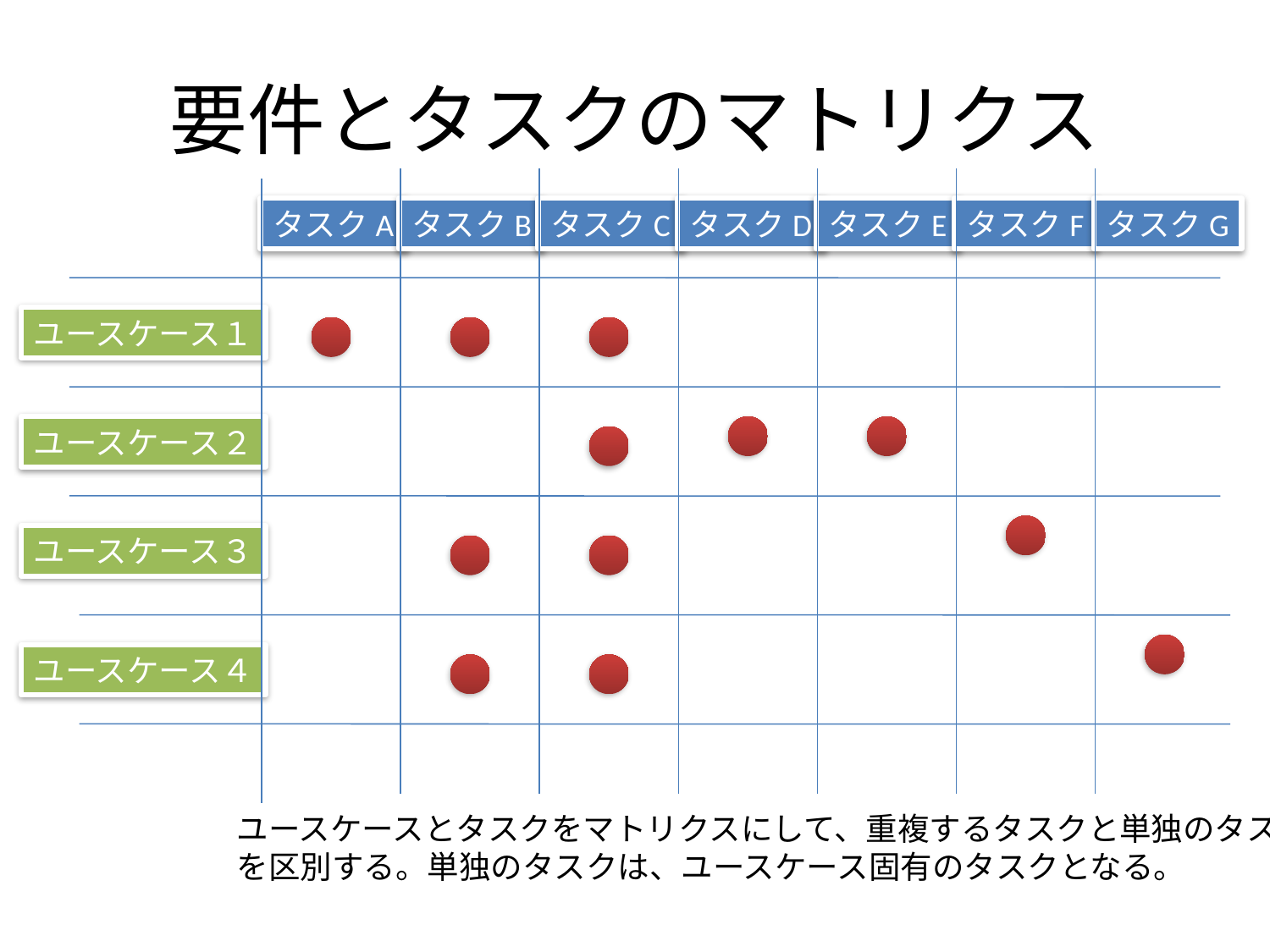

# 要件とタスクのマトリクス
タスクA
タスクB
タスクC
タスクD
タスクE
タスクF
タスクG
ユースケース１

ユースケース２

ユースケース３

ユースケース４

ユースケースとタスクをマトリクスにして、重複するタスクと単独のタスク
を区別する。単独のタスクは、ユースケース固有のタスクとなる。